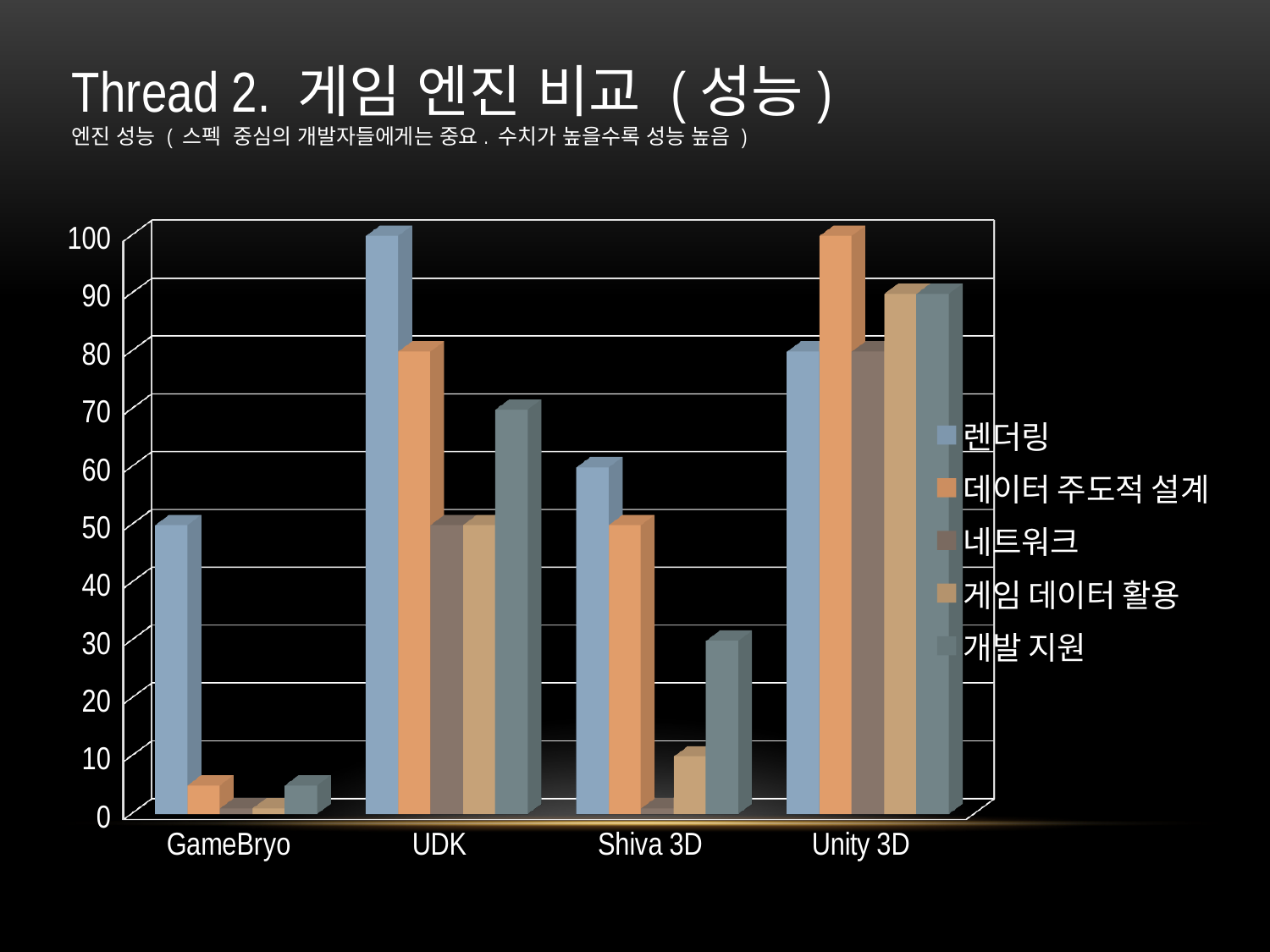

Thread 2. 게임 엔진 비교 (성능)
엔진 성능 ( 스펙  중심의 개발자들에게는 중요. 수치가 높을수록 성능 높음 )

[unsupported chart]